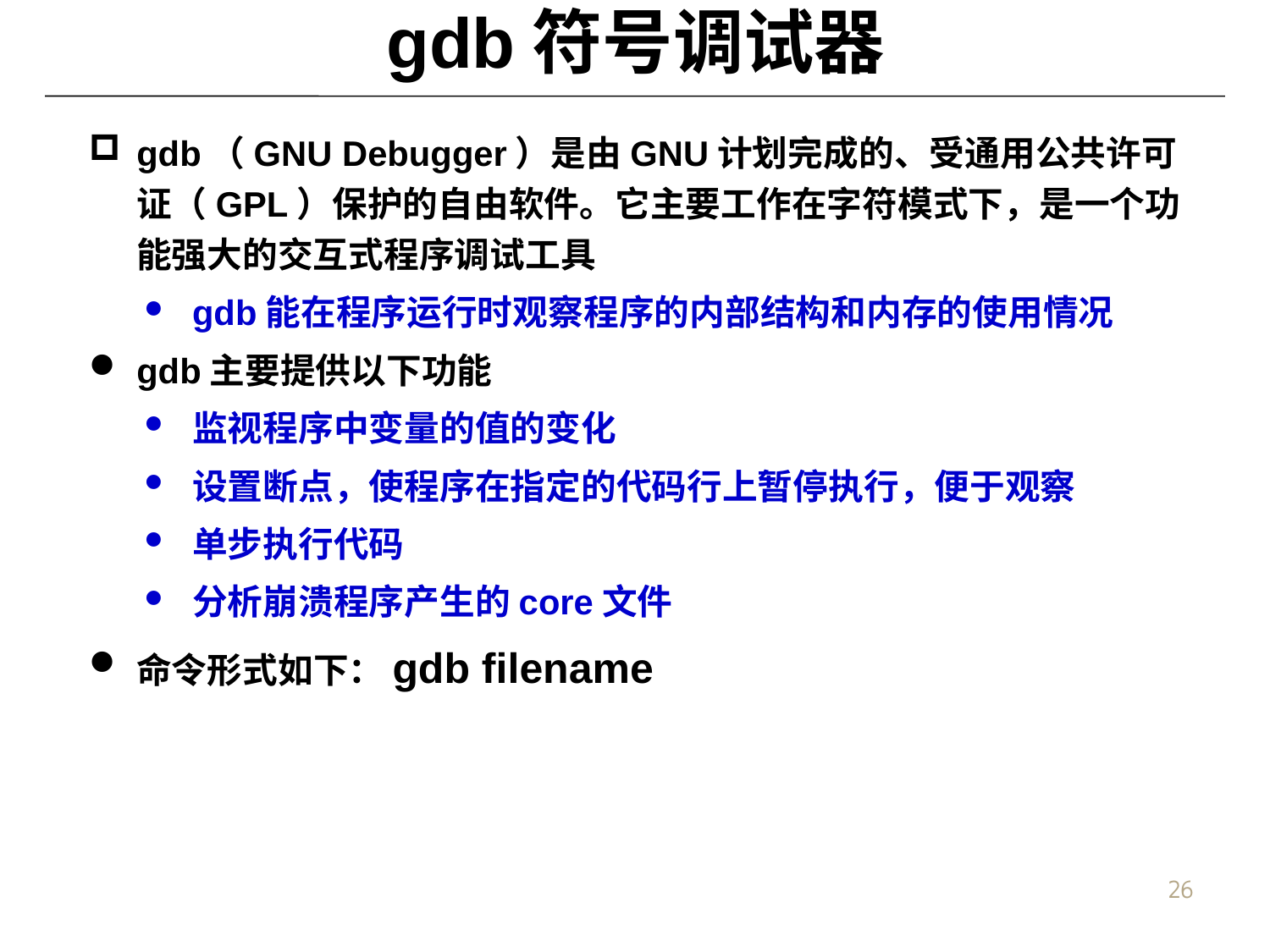

# gdb符号调试器
gdb（GNU Debugger）是由GNU计划完成的、受通用公共许可证（GPL）保护的自由软件。它主要工作在字符模式下，是一个功能强大的交互式程序调试工具
gdb能在程序运行时观察程序的内部结构和内存的使用情况
gdb主要提供以下功能
监视程序中变量的值的变化
设置断点，使程序在指定的代码行上暂停执行，便于观察
单步执行代码
分析崩溃程序产生的core文件
命令形式如下：gdb filename
26